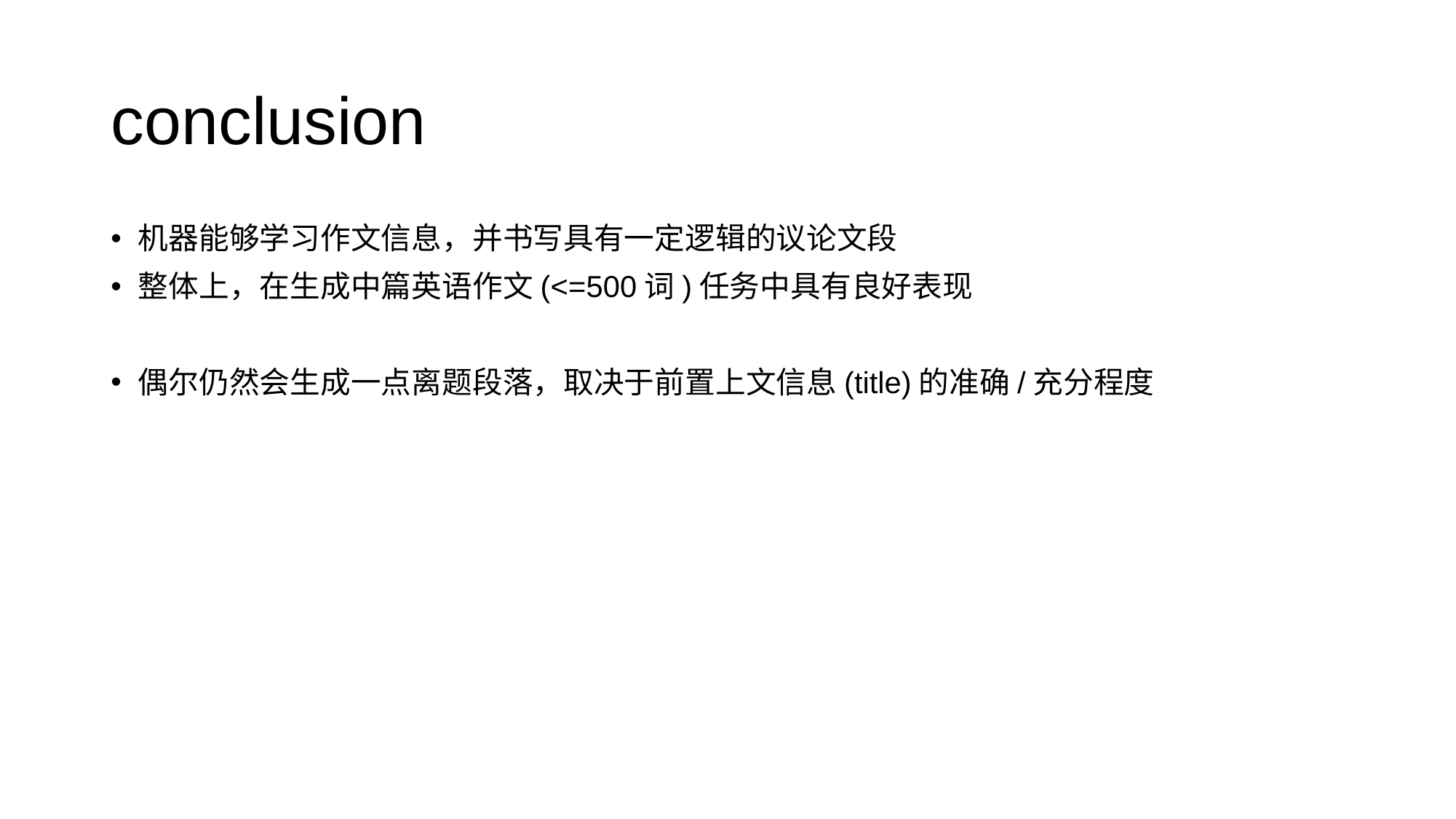

# conclusion
机器能够学习作文信息，并书写具有一定逻辑的议论文段
整体上，在生成中篇英语作文(<=500词)任务中具有良好表现

偶尔仍然会生成一点离题段落，取决于前置上文信息(title)的准确/充分程度